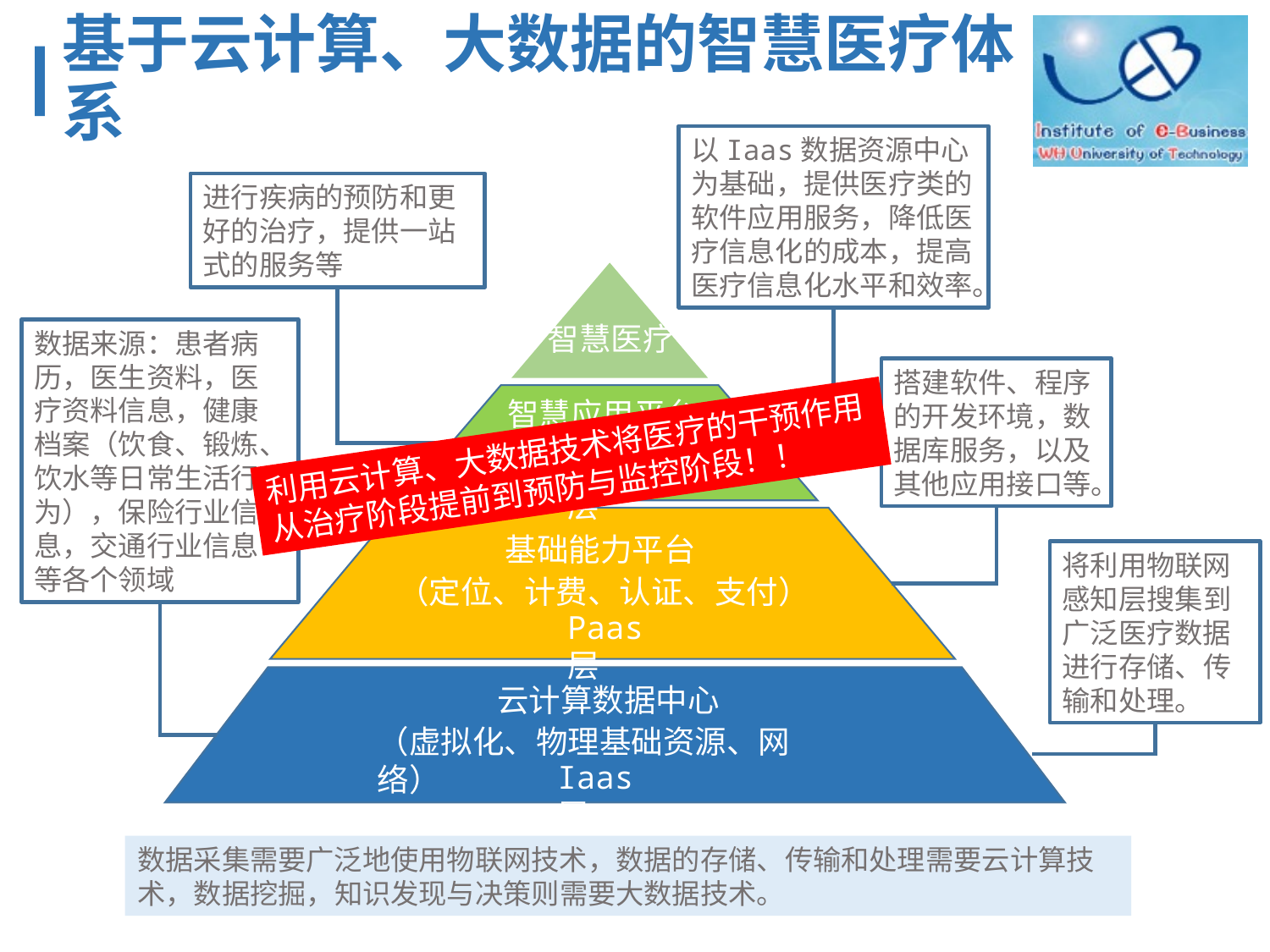

# 基于云计算、大数据的智慧医疗体系
以Iaas数据资源中心为基础，提供医疗类的软件应用服务，降低医疗信息化的成本，提高医疗信息化水平和效率。
进行疾病的预防和更好的治疗，提供一站式的服务等

智慧医疗
数据来源：患者病历，医生资料，医疗资料信息，健康档案（饮食、锻炼、饮水等日常生活行为），保险行业信息，交通行业信息等各个领域
搭建软件、程序的开发环境，数据库服务，以及其他应用接口等。
智慧应用平台
利用云计算、大数据技术将医疗的干预作用从治疗阶段提前到预防与监控阶段！！
Saas层
基础能力平台
将利用物联网感知层搜集到广泛医疗数据进行存储、传输和处理。
（定位、计费、认证、支付）
Paas层
云计算数据中心
（虚拟化、物理基础资源、网络）
Iaas层
数据采集需要广泛地使用物联网技术，数据的存储、传输和处理需要云计算技术，数据挖掘，知识发现与决策则需要大数据技术。